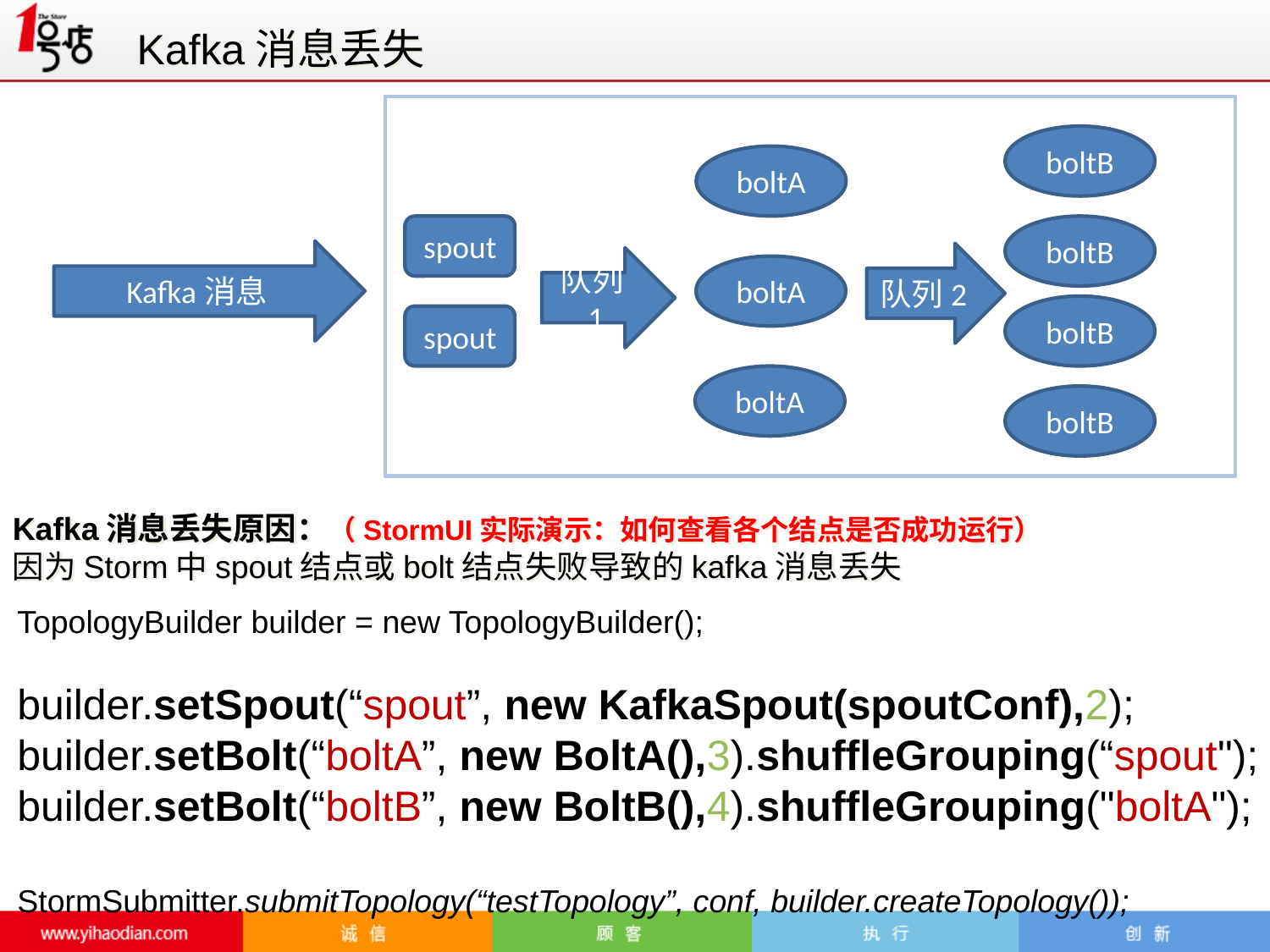

Kafka消息丢失

boltB
boltA
spout
boltB
队列2
队列1
boltA
boltB
spout
boltA
boltB
Kafka消息
Kafka消息丢失原因：（StormUI实际演示：如何查看各个结点是否成功运行）
因为Storm中spout结点或bolt结点失败导致的kafka消息丢失
TopologyBuilder builder = new TopologyBuilder();

builder.setSpout(“spout”, new KafkaSpout(spoutConf),2);
builder.setBolt(“boltA”, new BoltA(),3).shuffleGrouping(“spout");
builder.setBolt(“boltB”, new BoltB(),4).shuffleGrouping("boltA");

StormSubmitter.submitTopology(“testTopology”, conf, builder.createTopology());